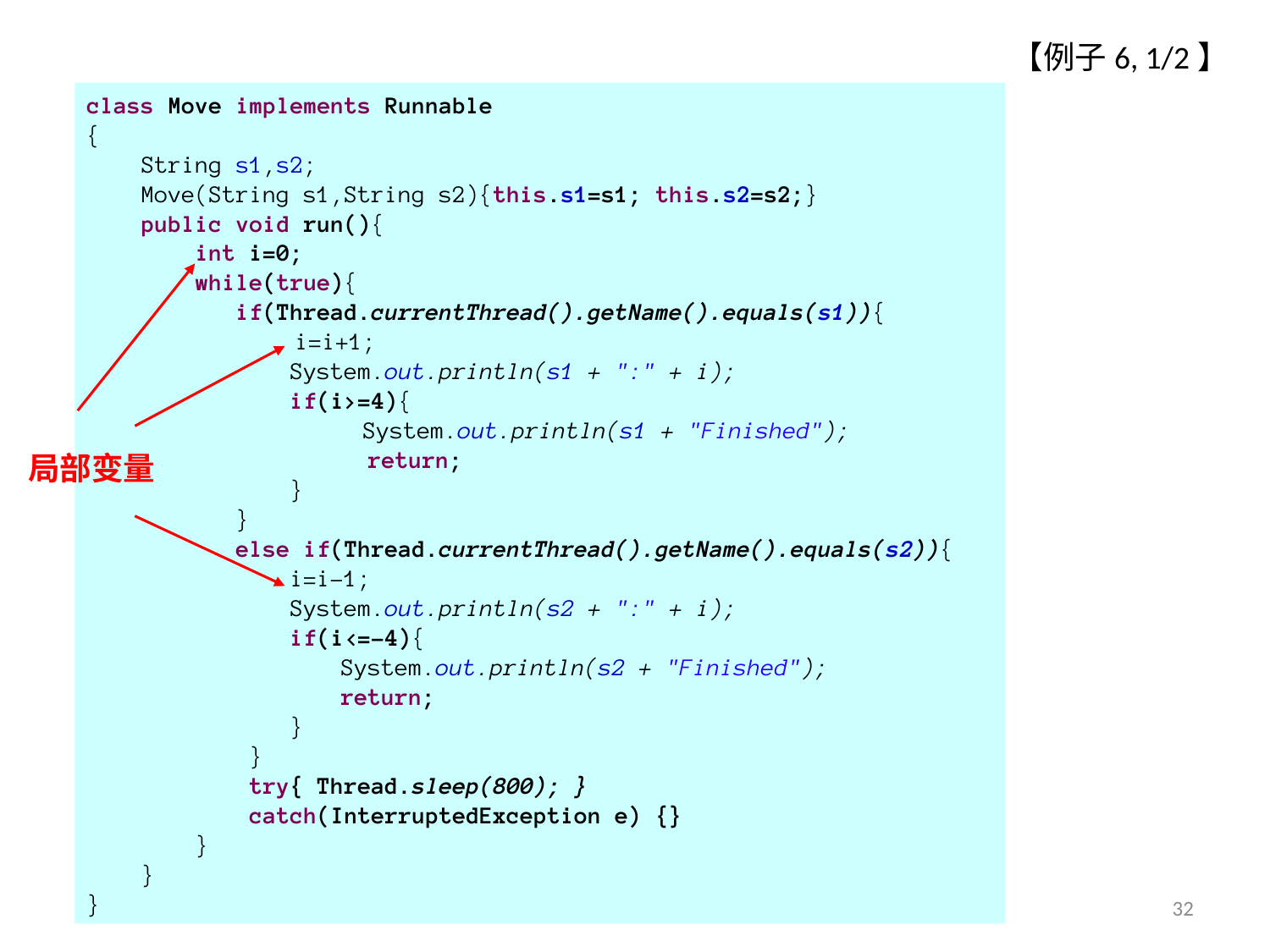

【例子6, 1/2】
# 8.5 Runnable接口
class Move implements Runnable
{
    String s1,s2;
    Move(String s1,String s2){this.s1=s1; this.s2=s2;}
    public void run(){
        int i=0;
        while(true){
           if(Thread.currentThread().getName().equals(s1)){
	      i=i+1;
               System.out.println(s1 + ":" + i);
               if(i>=4){
	           System.out.println(s1 + "Finished");
         		  return;
               }
           }
           else if(Thread.currentThread().getName().equals(s2)){
               i=i-1;
               System.out.println(s2 + ":" + i);
               if(i<=-4){
               	System.out.println(s2 + "Finished");
               	return;
               }
            }
            try{ Thread.sleep(800); }
            catch(InterruptedException e) {}
        }
    }
}
【例子6】
局部变量
32